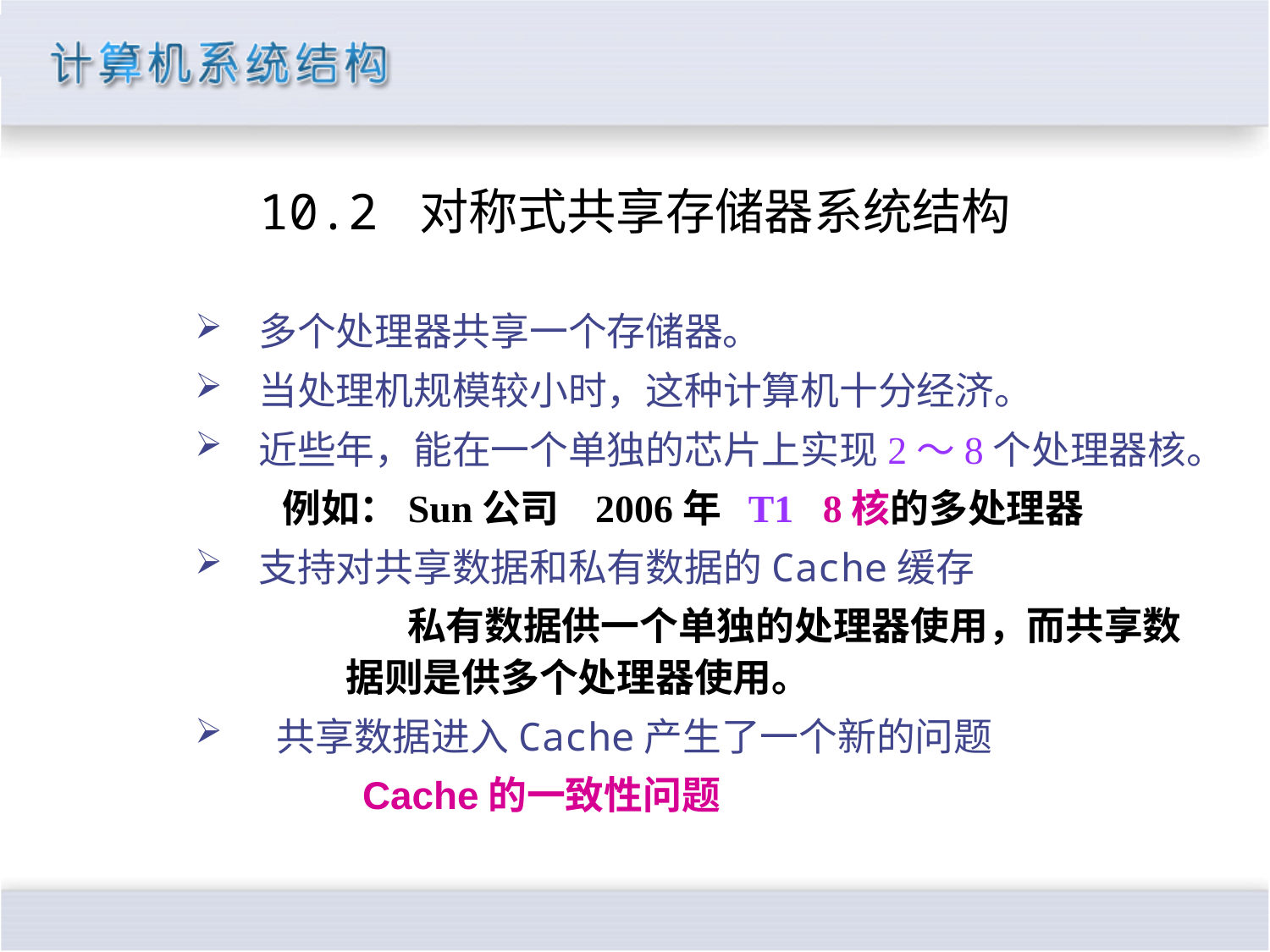

#
10.2 对称式共享存储器系统结构
多个处理器共享一个存储器。
当处理机规模较小时，这种计算机十分经济。
近些年，能在一个单独的芯片上实现2～8个处理器核。
例如：Sun公司   2006年  T1   8核的多处理器
支持对共享数据和私有数据的Cache缓存
             私有数据供一个单独的处理器使用，而共享数据则是供多个处理器使用。
 共享数据进入Cache产生了一个新的问题
       Cache的一致性问题